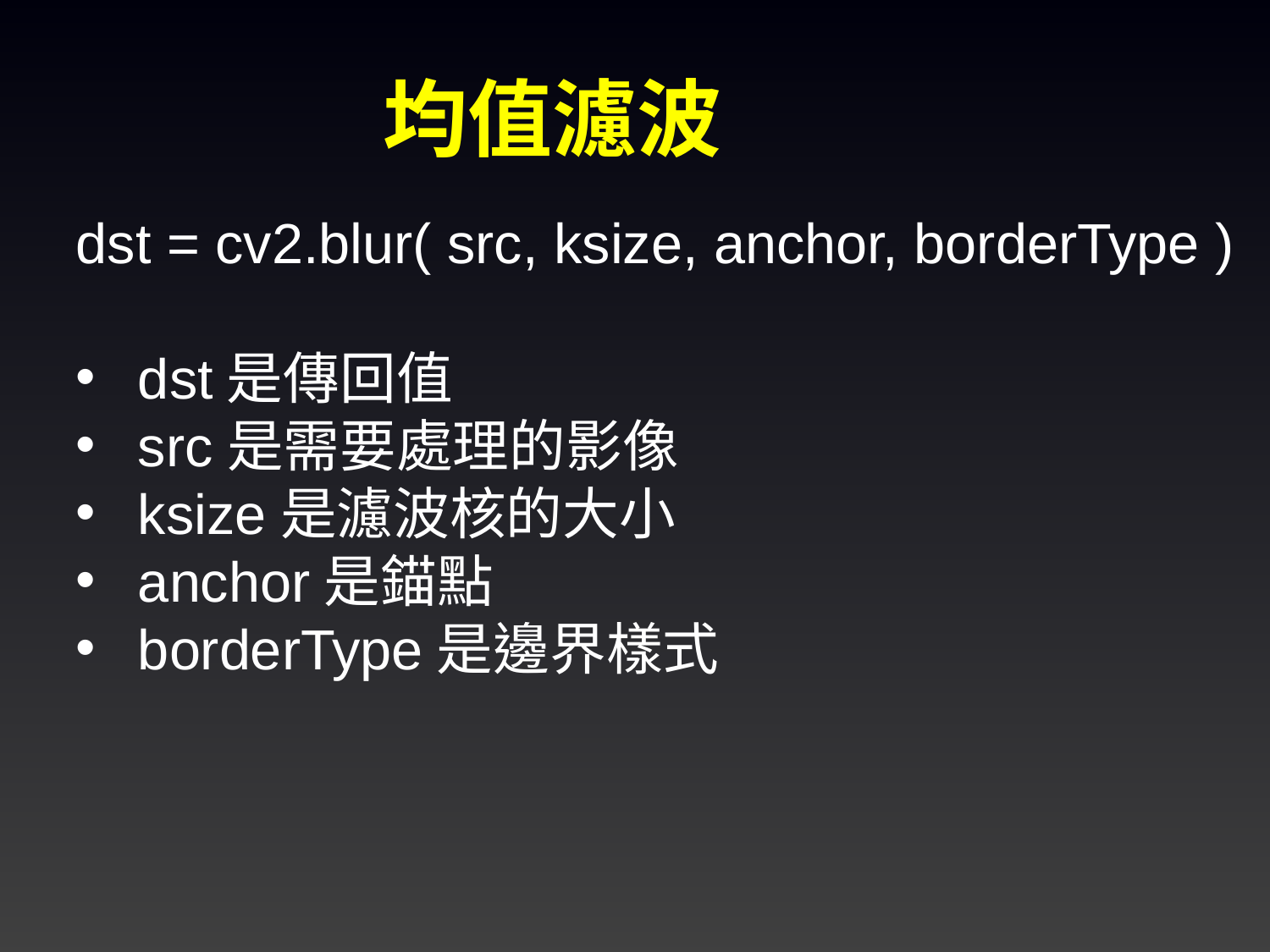

均值濾波
dst = cv2.blur( src, ksize, anchor, borderType )

dst是傳回值
src是需要處理的影像
ksize是濾波核的大小
anchor是錨點
borderType是邊界樣式